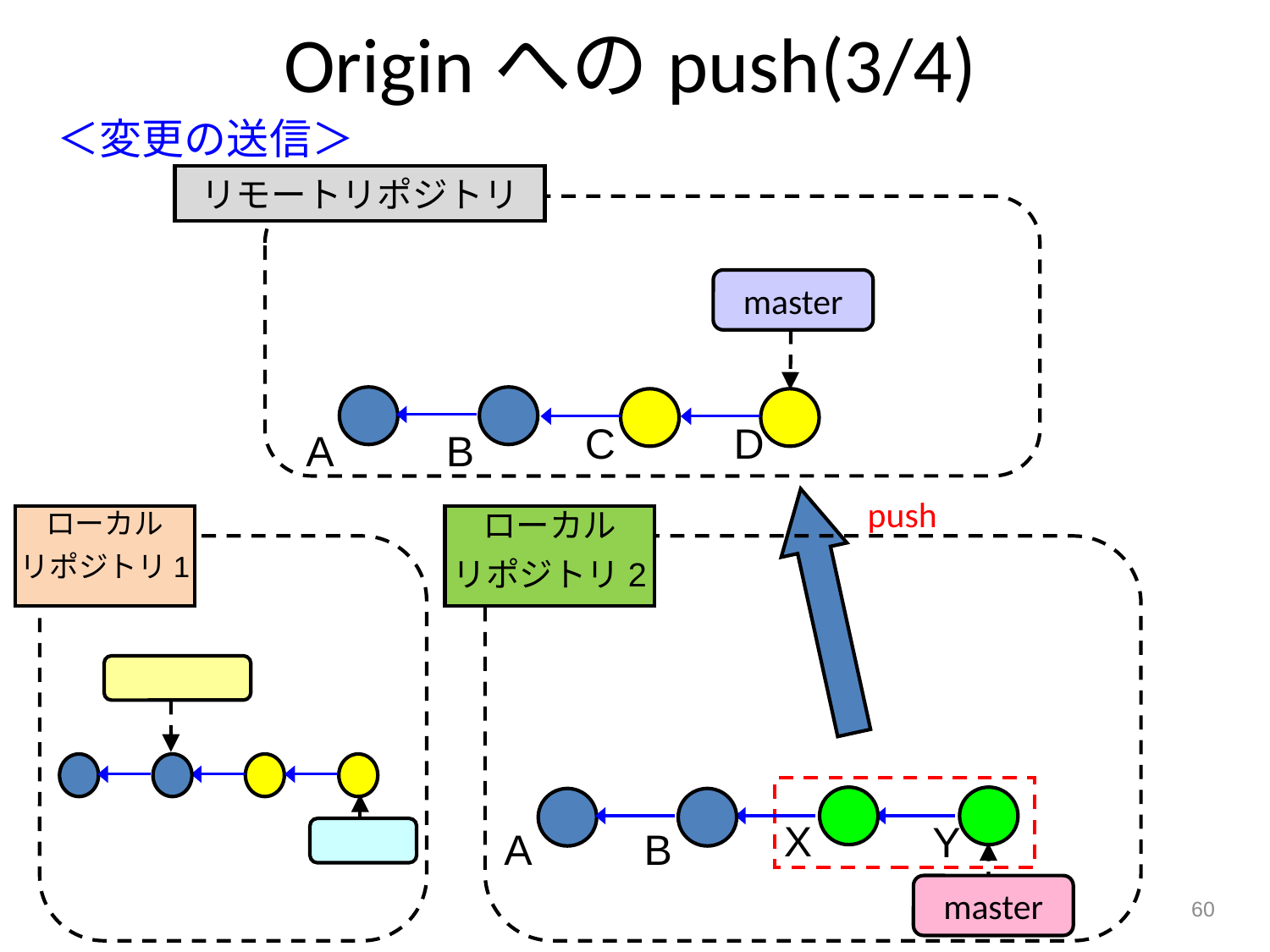

Originへのpush(3/4)
＜変更の送信＞
リモートリポジトリ

master

C
D
A
B

push
ローカル
リポジトリ1
ローカル
リポジトリ2

X
Y
A
B

60
master